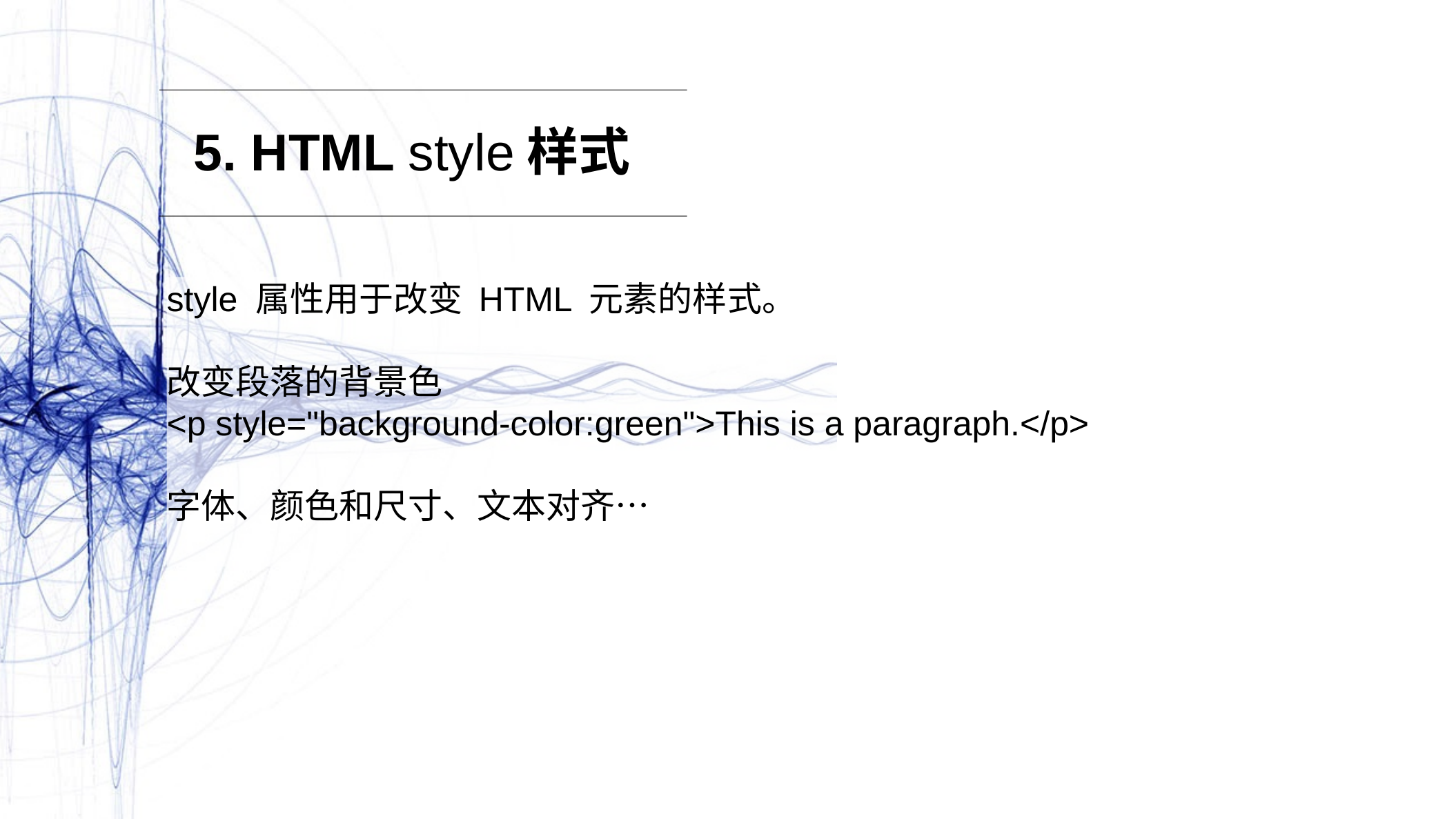

5. HTML style样式

style 属性用于改变 HTML 元素的样式。

改变段落的背景色
<p style="background-color:green">This is a paragraph.</p>

字体、颜色和尺寸、文本对齐…